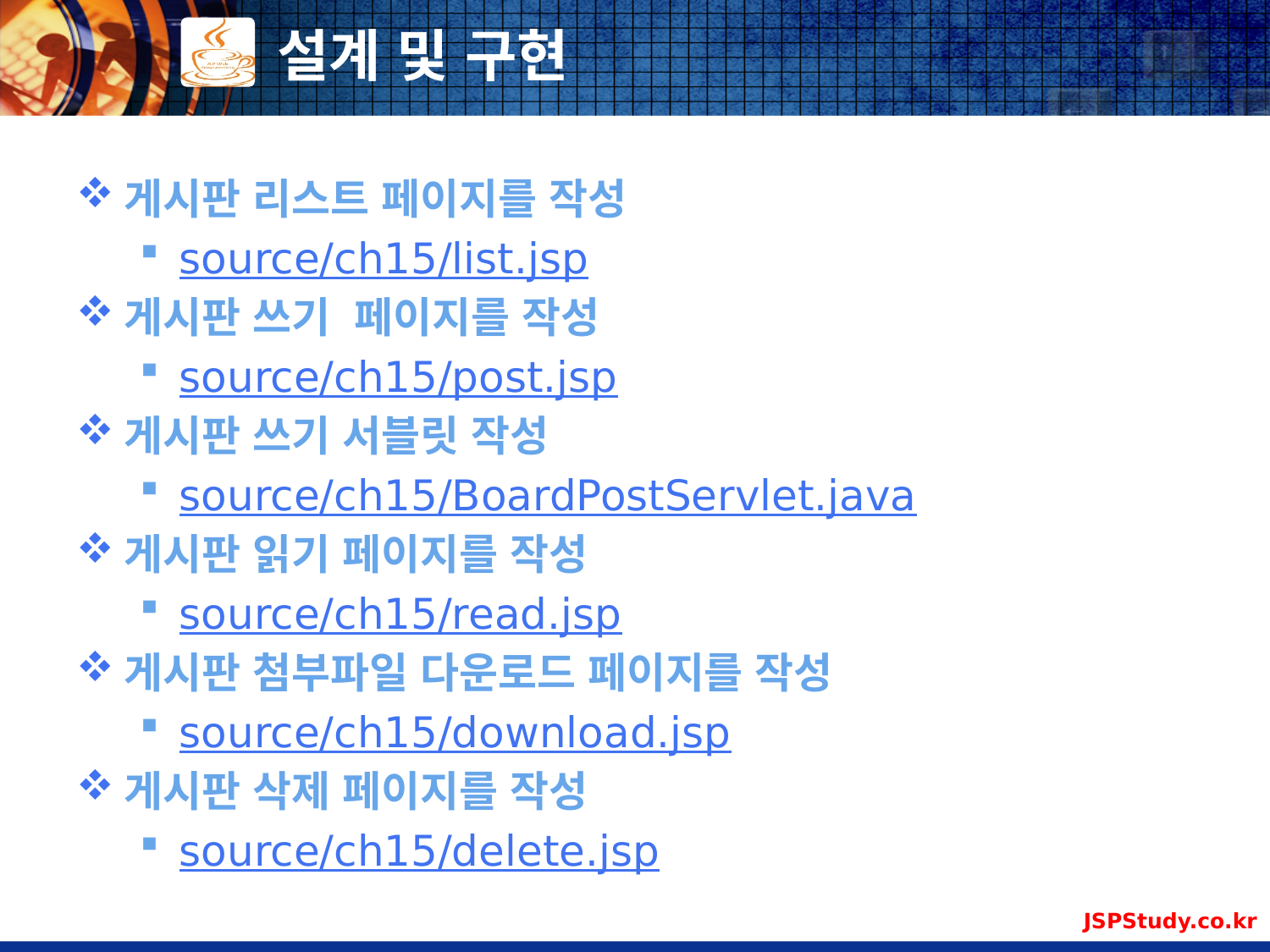

# 설계 및 구현
게시판 리스트 페이지를 작성
source/ch15/list.jsp
게시판 쓰기  페이지를 작성
source/ch15/post.jsp
게시판 쓰기 서블릿 작성
source/ch15/BoardPostServlet.java
게시판 읽기 페이지를 작성
source/ch15/read.jsp
게시판 첨부파일 다운로드 페이지를 작성
source/ch15/download.jsp
게시판 삭제 페이지를 작성
source/ch15/delete.jsp

JSPStudy.co.kr